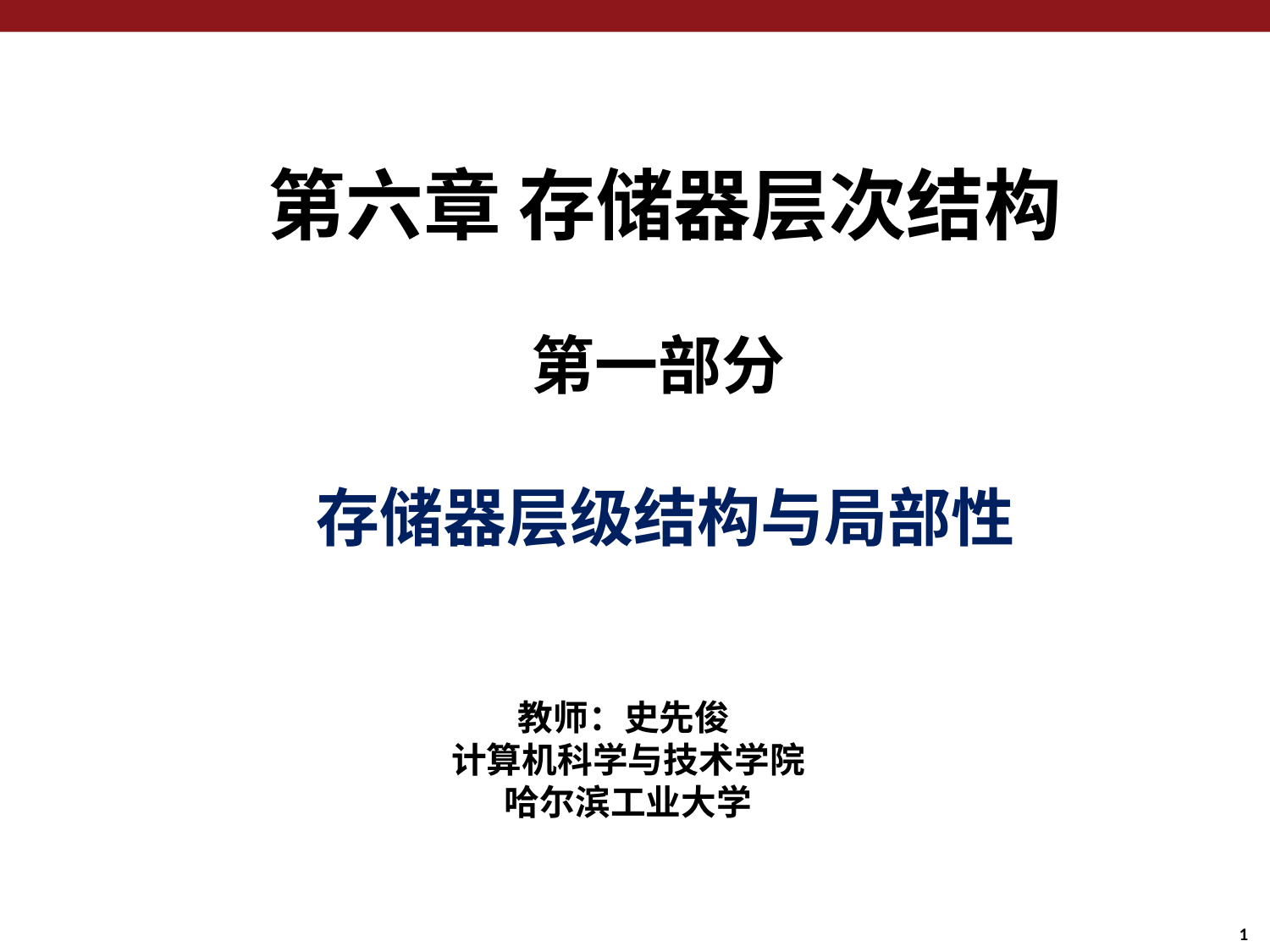

# 第六章 存储器层次结构 第一部分 存储器层级结构与局部性
教师：史先俊
计算机科学与技术学院
哈尔滨工业大学

1